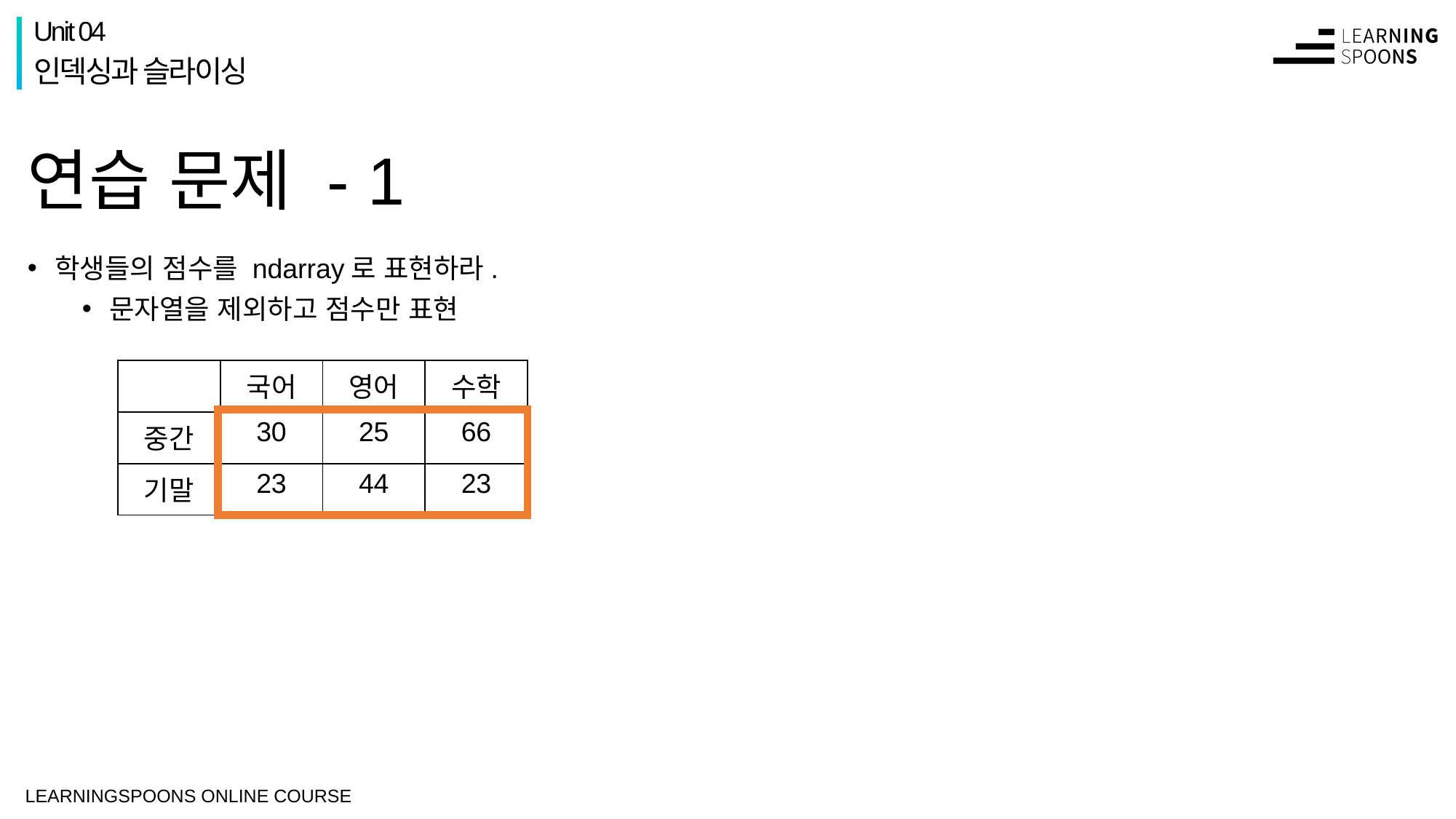

Unit 04
인덱싱과 슬라이싱
# 연습 문제 - 1
학생들의 점수를 ndarray로 표현하라.
문자열을 제외하고 점수만 표현

|  | 국어 | 영어 | 수학 |
| --- | --- | --- | --- |
| 중간 | 30 | 25 | 66 |
| 기말 | 23 | 44 | 23 |